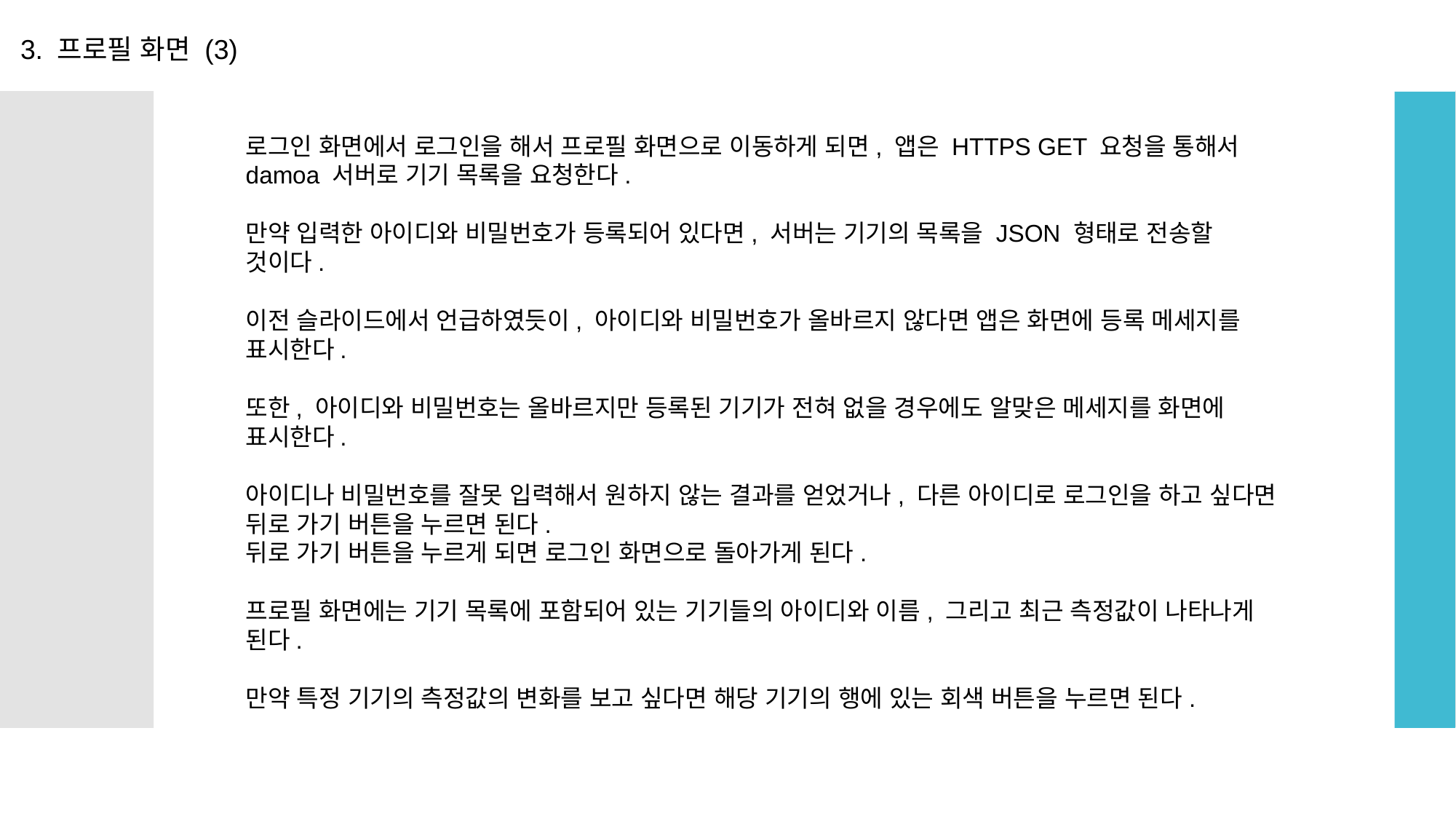

3. 프로필 화면 (3)

로그인 화면에서 로그인을 해서 프로필 화면으로 이동하게 되면, 앱은 HTTPS GET 요청을 통해서 damoa 서버로 기기 목록을 요청한다.

만약 입력한 아이디와 비밀번호가 등록되어 있다면, 서버는 기기의 목록을 JSON 형태로 전송할 것이다.

이전 슬라이드에서 언급하였듯이, 아이디와 비밀번호가 올바르지 않다면 앱은 화면에 등록 메세지를 표시한다.

또한, 아이디와 비밀번호는 올바르지만 등록된 기기가 전혀 없을 경우에도 알맞은 메세지를 화면에 표시한다.

아이디나 비밀번호를 잘못 입력해서 원하지 않는 결과를 얻었거나, 다른 아이디로 로그인을 하고 싶다면 뒤로 가기 버튼을 누르면 된다.
뒤로 가기 버튼을 누르게 되면 로그인 화면으로 돌아가게 된다.

프로필 화면에는 기기 목록에 포함되어 있는 기기들의 아이디와 이름, 그리고 최근 측정값이 나타나게 된다.

만약 특정 기기의 측정값의 변화를 보고 싶다면 해당 기기의 행에 있는 회색 버튼을 누르면 된다.